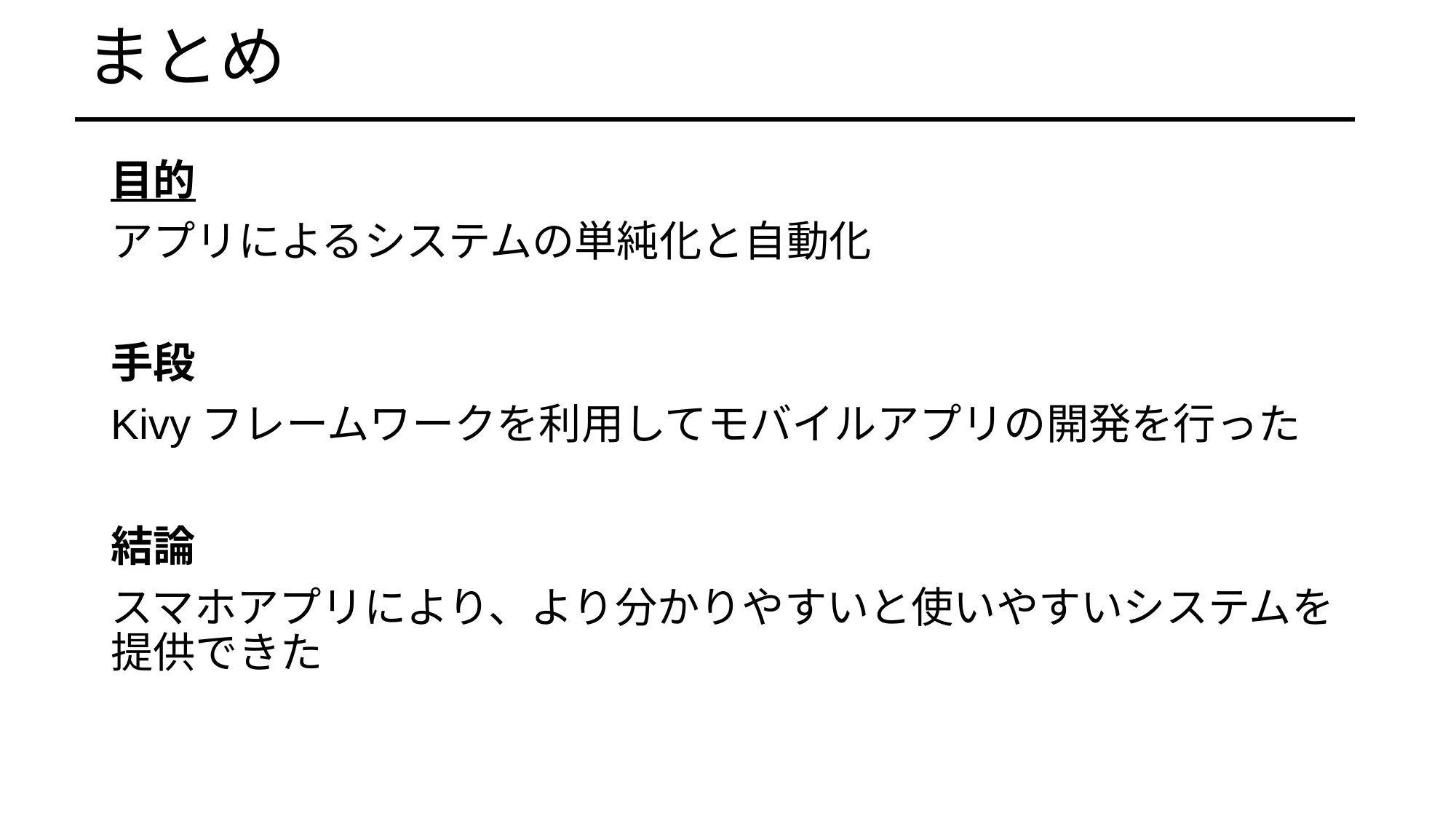

# まとめ
目的
アプリによるシステムの単純化と自動化

手段
Kivyフレームワークを利用してモバイルアプリの開発を行った

結論
スマホアプリにより、より分かりやすいと使いやすいシステムを提供できた